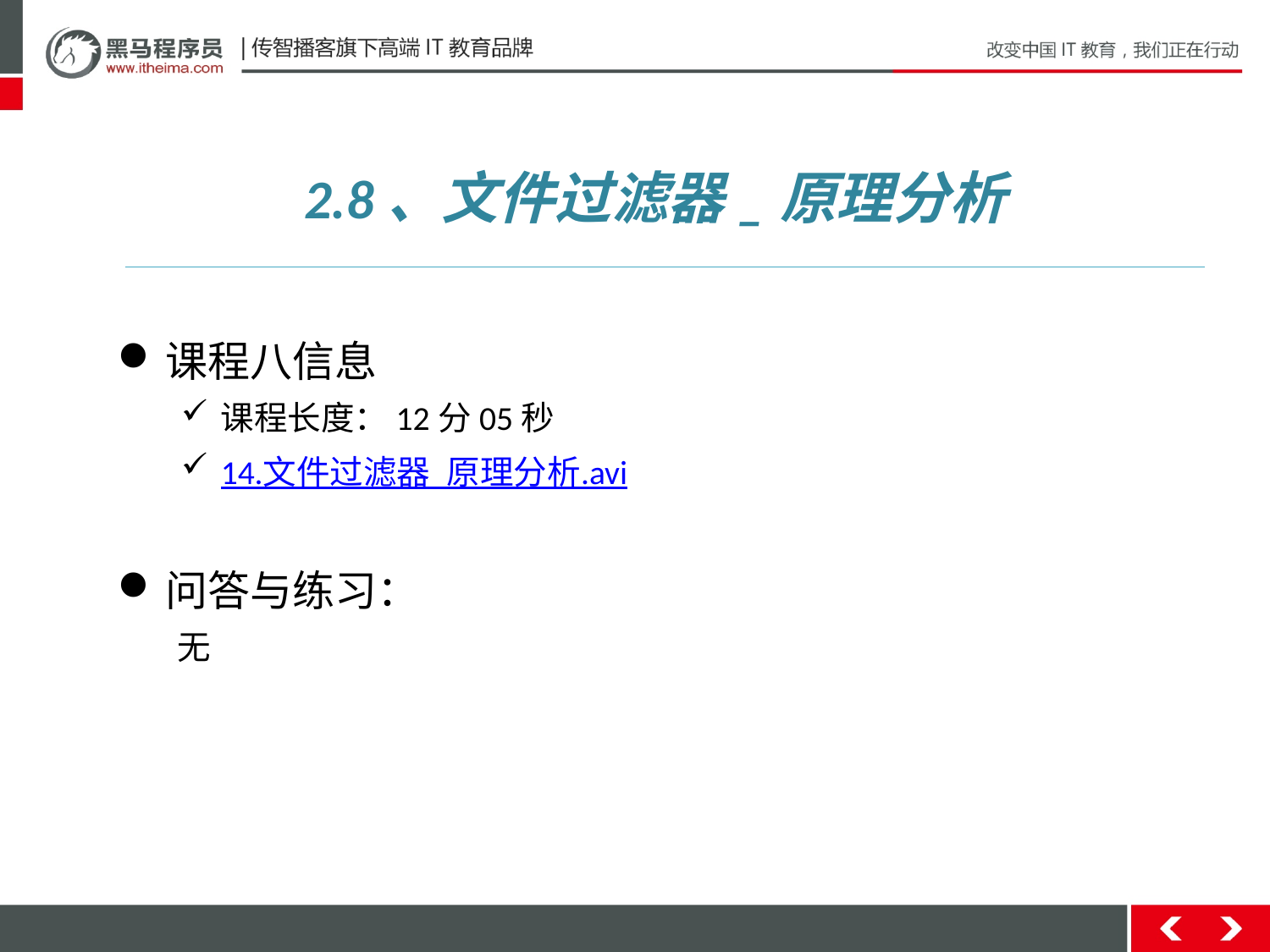

2.8、文件过滤器_原理分析

课程八信息
课程长度：12分05秒
14.文件过滤器_原理分析.avi

问答与练习：
       无